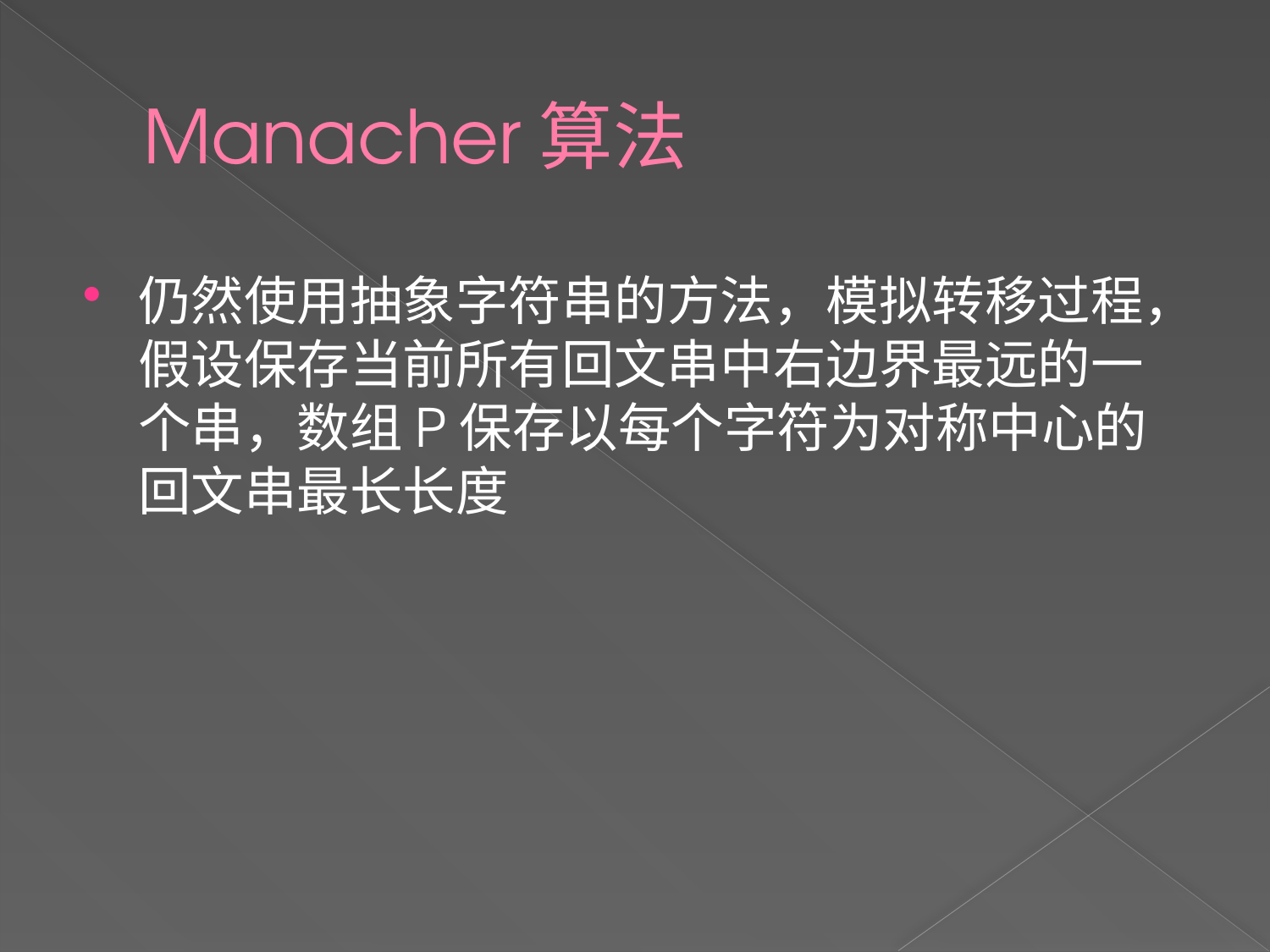

# Manacher算法
仍然使用抽象字符串的方法，模拟转移过程，假设保存当前所有回文串中右边界最远的一个串，数组P保存以每个字符为对称中心的回文串最长长度